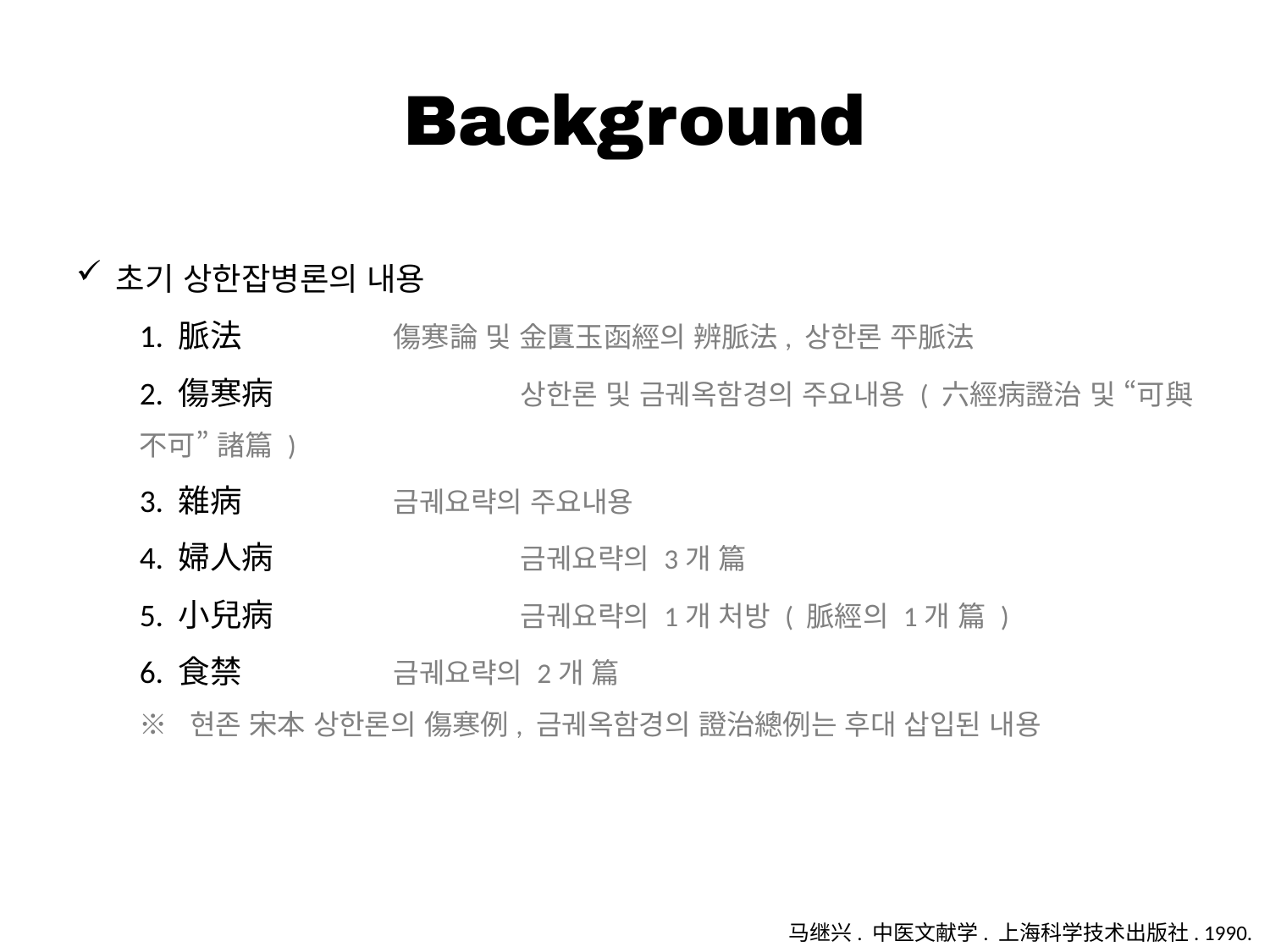

Background
초기 상한잡병론의 내용
1. 脈法		傷寒論 및 金匱玉函經의 辨脈法, 상한론 平脈法
2. 傷寒病		상한론 및 금궤옥함경의 주요내용 ( 六經病證治 및 “可與不可” 諸篇 )
3. 雜病		금궤요략의 주요내용
4. 婦人病		금궤요략의 3개 篇
5. 小兒病		금궤요략의 1개 처방 ( 脈經의 1개 篇 )
6. 食禁		금궤요략의 2개 篇
※  현존 宋本 상한론의 傷寒例, 금궤옥함경의 證治總例는 후대 삽입된 내용

马继兴. 中医文献学. 上海科学技术出版社. 1990.